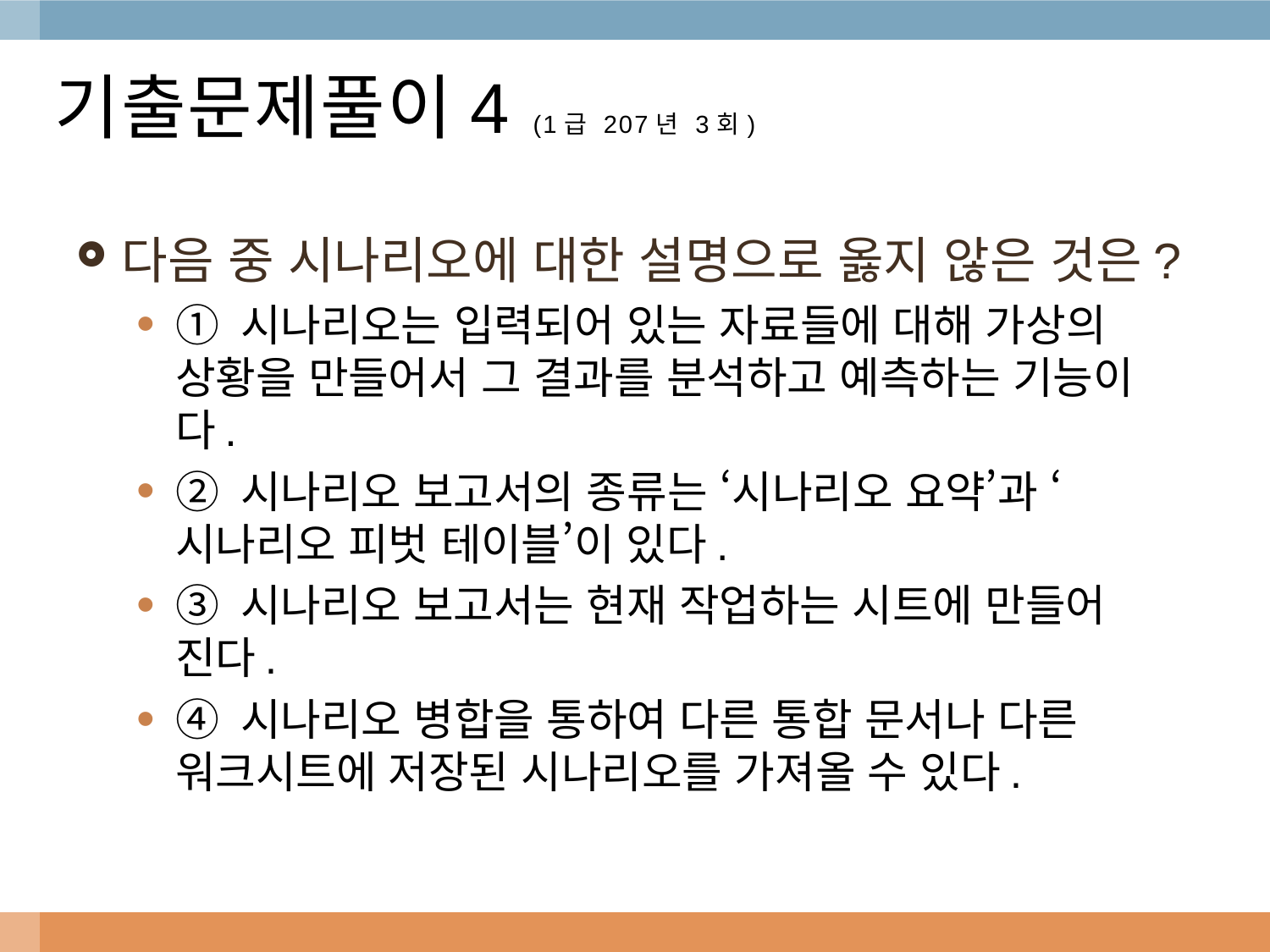

# 기출문제풀이4 (1급 207년 3회)
다음 중 시나리오에 대한 설명으로 옳지 않은 것은?
① 시나리오는 입력되어 있는 자료들에 대해 가상의 상황을 만들어서 그 결과를 분석하고 예측하는 기능이다.
② 시나리오 보고서의 종류는 ‘시나리오 요약’과 ‘시나리오 피벗 테이블’이 있다.
③ 시나리오 보고서는 현재 작업하는 시트에 만들어 진다.
④ 시나리오 병합을 통하여 다른 통합 문서나 다른 워크시트에 저장된 시나리오를 가져올 수 있다.